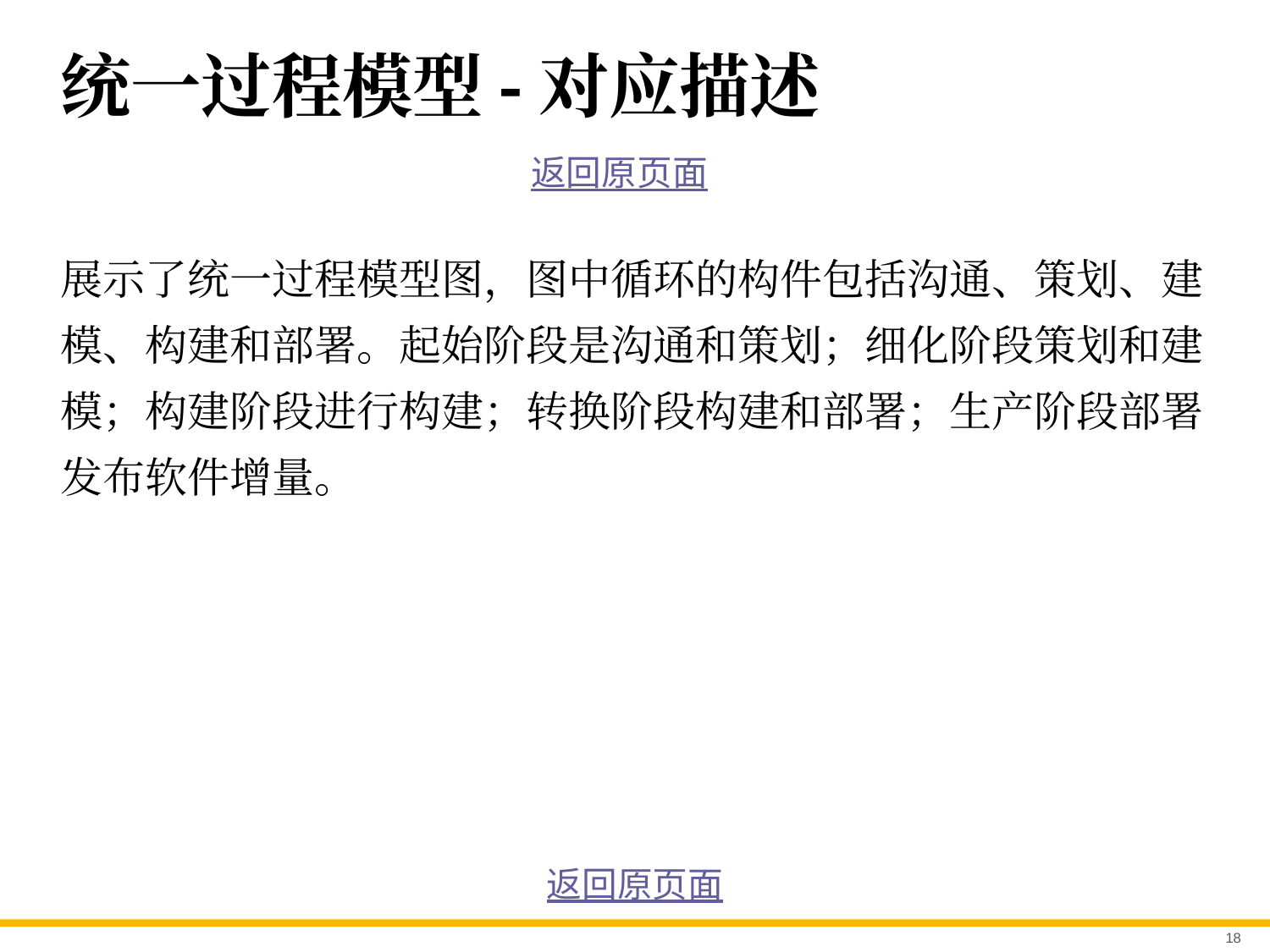

# 统一过程模型-对应描述
返回原页面
展示了统一过程模型图，图中循环的构件包括沟通、策划、建模、构建和部署。起始阶段是沟通和策划；细化阶段策划和建模；构建阶段进行构建；转换阶段构建和部署；生产阶段部署发布软件增量。
返回原页面
18